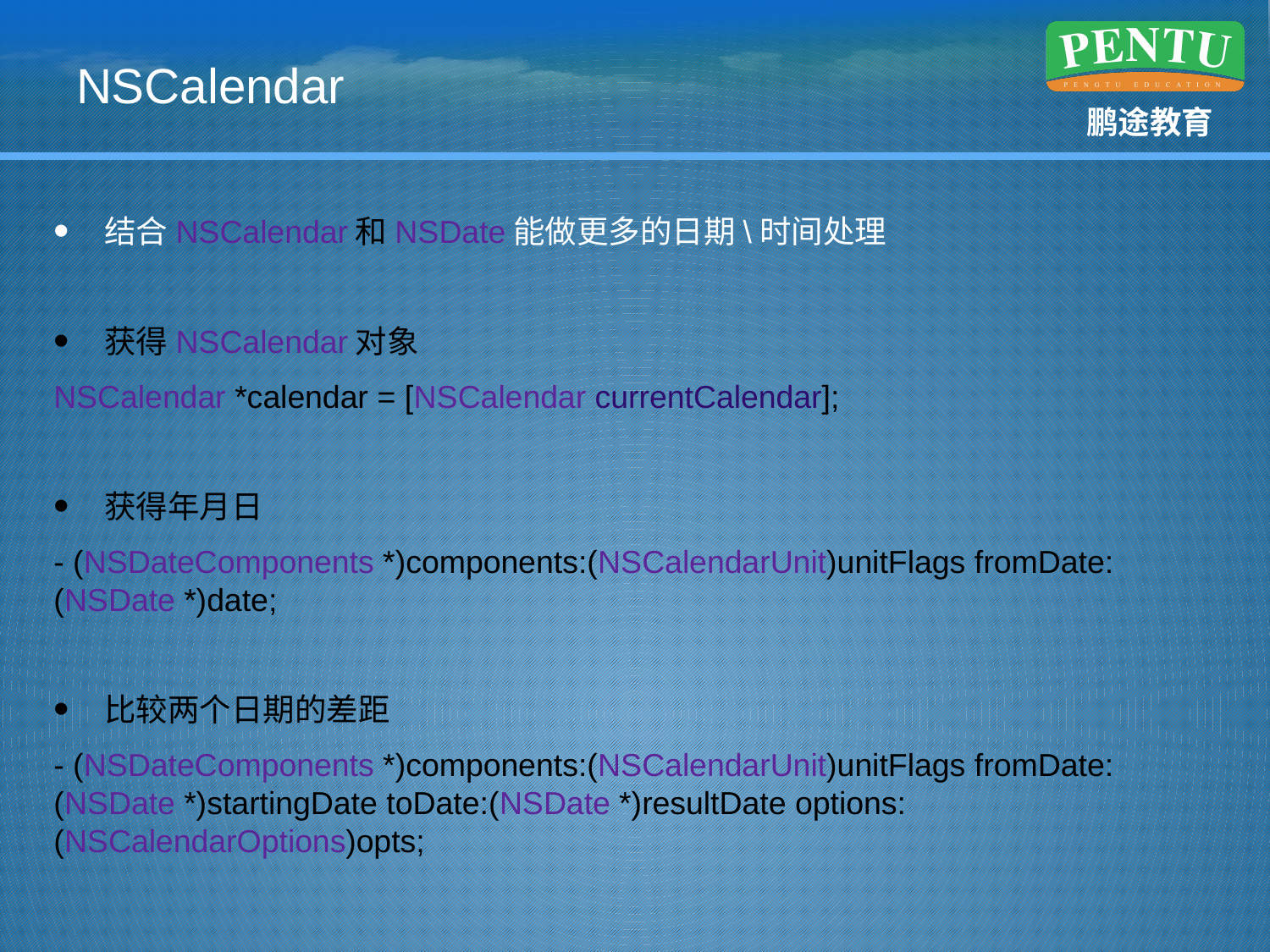

# NSCalendar
结合NSCalendar和NSDate能做更多的日期\时间处理

获得NSCalendar对象
NSCalendar *calendar = [NSCalendar currentCalendar];

获得年月日
- (NSDateComponents *)components:(NSCalendarUnit)unitFlags fromDate:(NSDate *)date;

比较两个日期的差距
- (NSDateComponents *)components:(NSCalendarUnit)unitFlags fromDate:(NSDate *)startingDate toDate:(NSDate *)resultDate options:(NSCalendarOptions)opts;